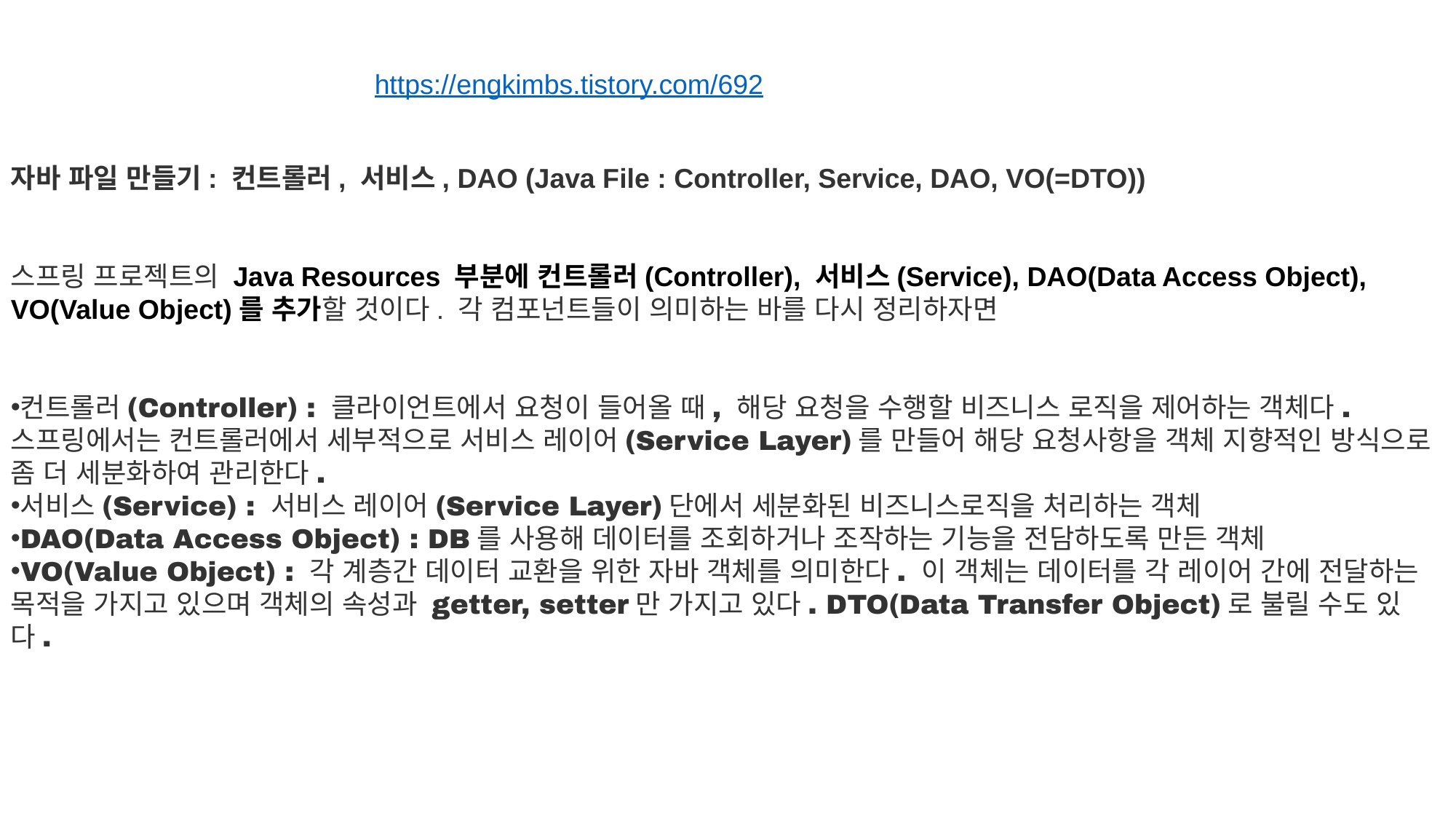

https://engkimbs.tistory.com/692
자바 파일 만들기: 컨트롤러, 서비스, DAO (Java File : Controller, Service, DAO, VO(=DTO))

스프링 프로젝트의 Java Resources 부분에 컨트롤러(Controller), 서비스(Service), DAO(Data Access Object), VO(Value Object)를 추가할 것이다. 각 컴포넌트들이 의미하는 바를 다시 정리하자면

컨트롤러(Controller) : 클라이언트에서 요청이 들어올 때, 해당 요청을 수행할 비즈니스 로직을 제어하는 객체다. 스프링에서는 컨트롤러에서 세부적으로 서비스 레이어(Service Layer)를 만들어 해당 요청사항을 객체 지향적인 방식으로 좀 더 세분화하여 관리한다.
서비스(Service) : 서비스 레이어(Service Layer)단에서 세분화된 비즈니스로직을 처리하는 객체
DAO(Data Access Object) : DB를 사용해 데이터를 조회하거나 조작하는 기능을 전담하도록 만든 객체
VO(Value Object) : 각 계층간 데이터 교환을 위한 자바 객체를 의미한다. 이 객체는 데이터를 각 레이어 간에 전달하는 목적을 가지고 있으며 객체의 속성과 getter, setter만 가지고 있다. DTO(Data Transfer Object)로 불릴 수도 있다.